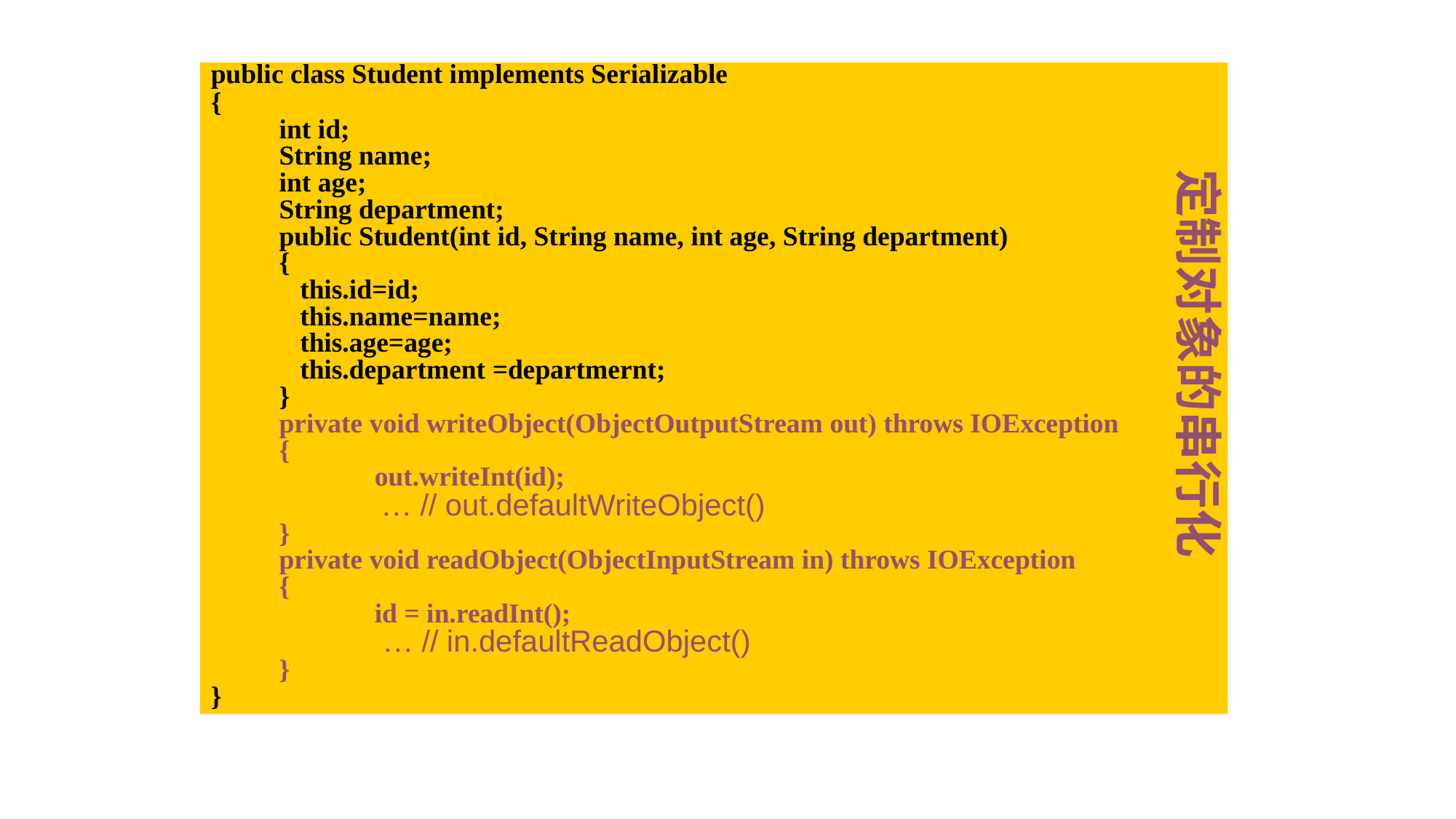

public class Student implements Serializable
{
  int id;
  String name;
  int age;
  String department;
  public Student(int id, String name, int age, String department)
  {
     this.id=id;
     this.name=name;
     this.age=age;
     this.department =departmernt;
  }
  private void writeObject(ObjectOutputStream out) throws IOException
  {
	out.writeInt(id);
	 … // out.defaultWriteObject()
  }
  private void readObject(ObjectInputStream in) throws IOException
  {
	id = in.readInt();
	 … // in.defaultReadObject()
  }
}
定制对象的串行化